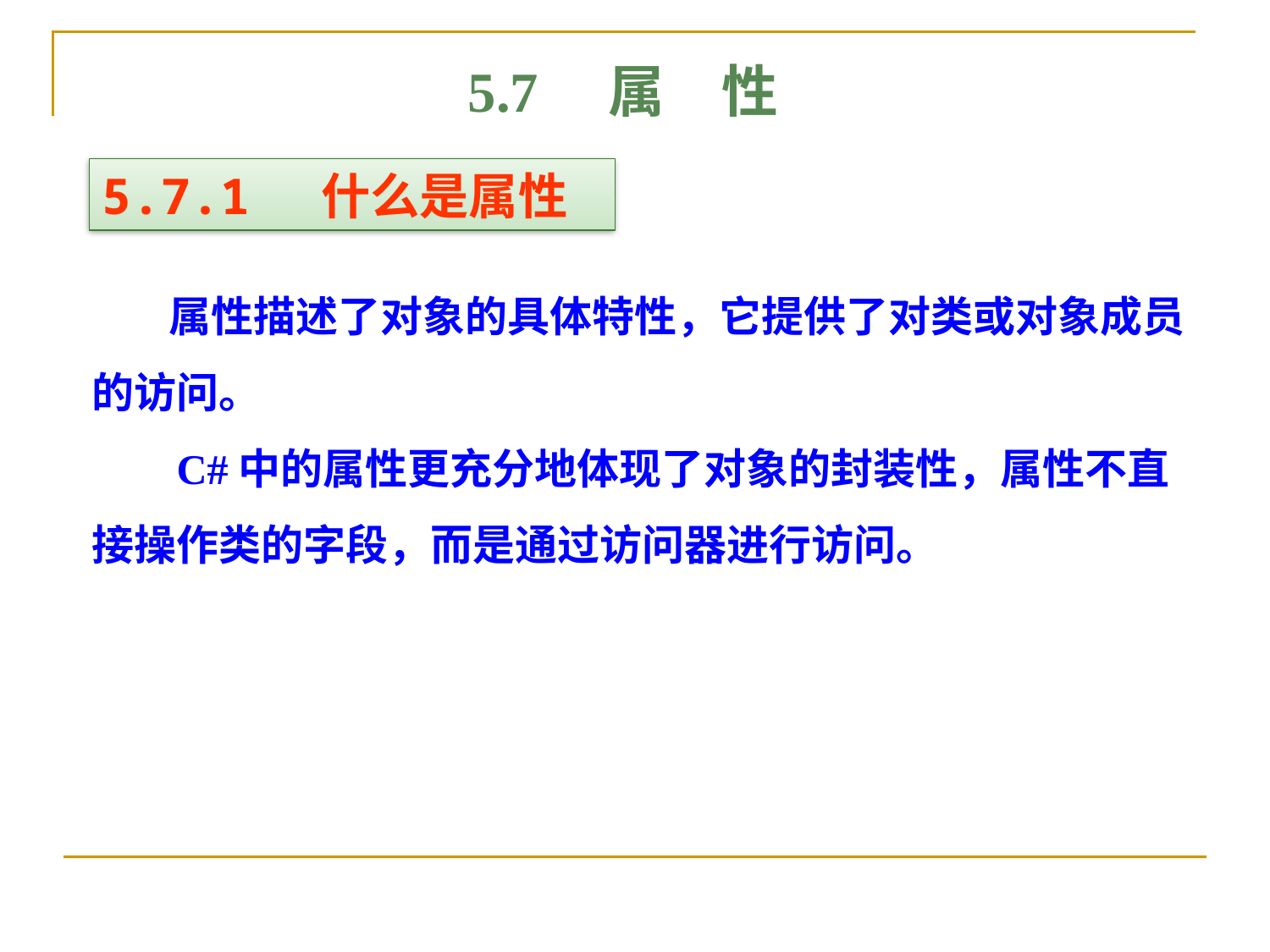

5.7　属　性
5.7.1  什么是属性
       属性描述了对象的具体特性，它提供了对类或对象成员的访问。
        C#中的属性更充分地体现了对象的封装性，属性不直接操作类的字段，而是通过访问器进行访问。